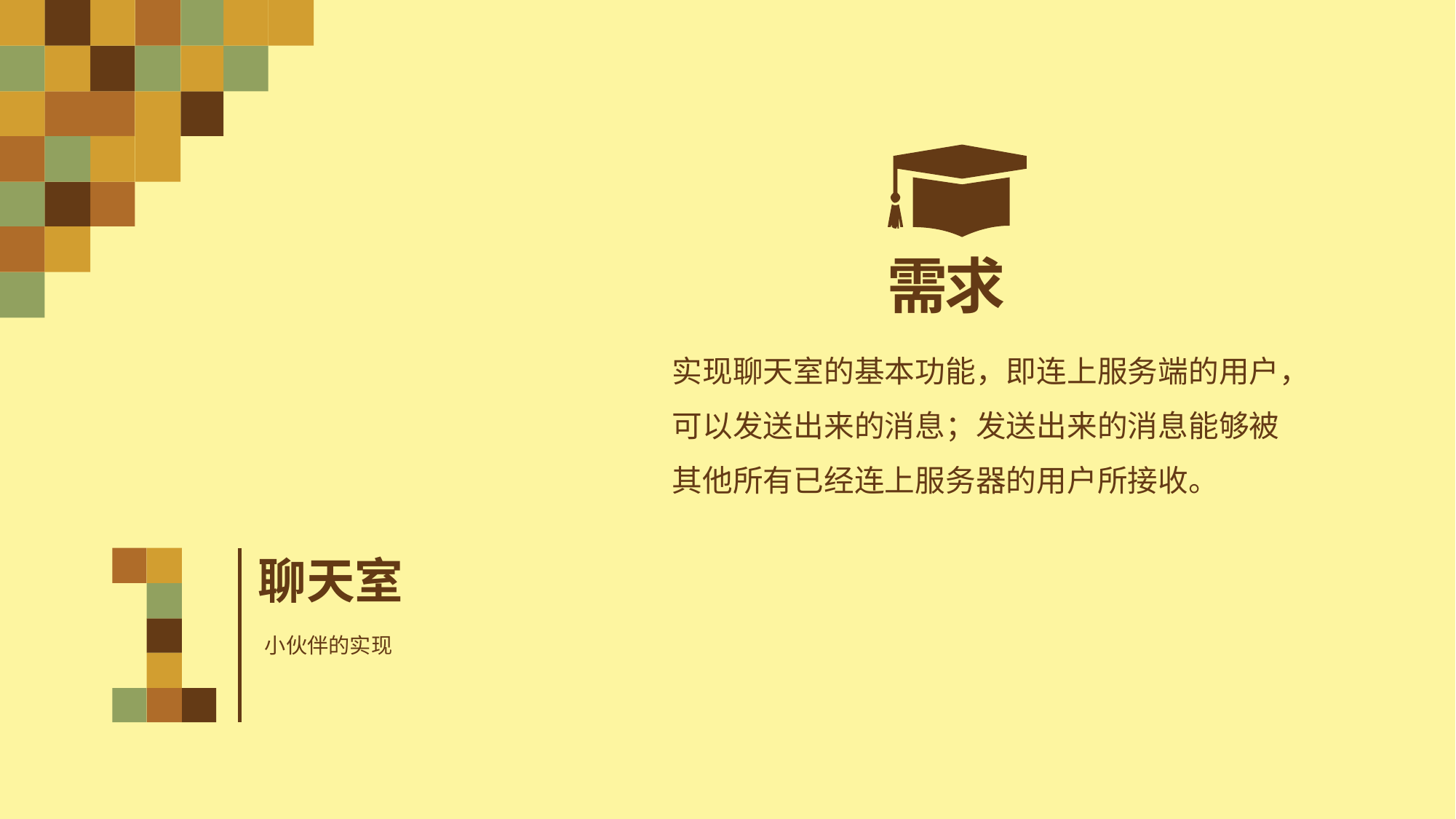

Text
Text
Text
需求
实现聊天室的基本功能，即连上服务端的用户，可以发送出来的消息；发送出来的消息能够被其他所有已经连上服务器的用户所接收。
聊天室

小伙伴的实现